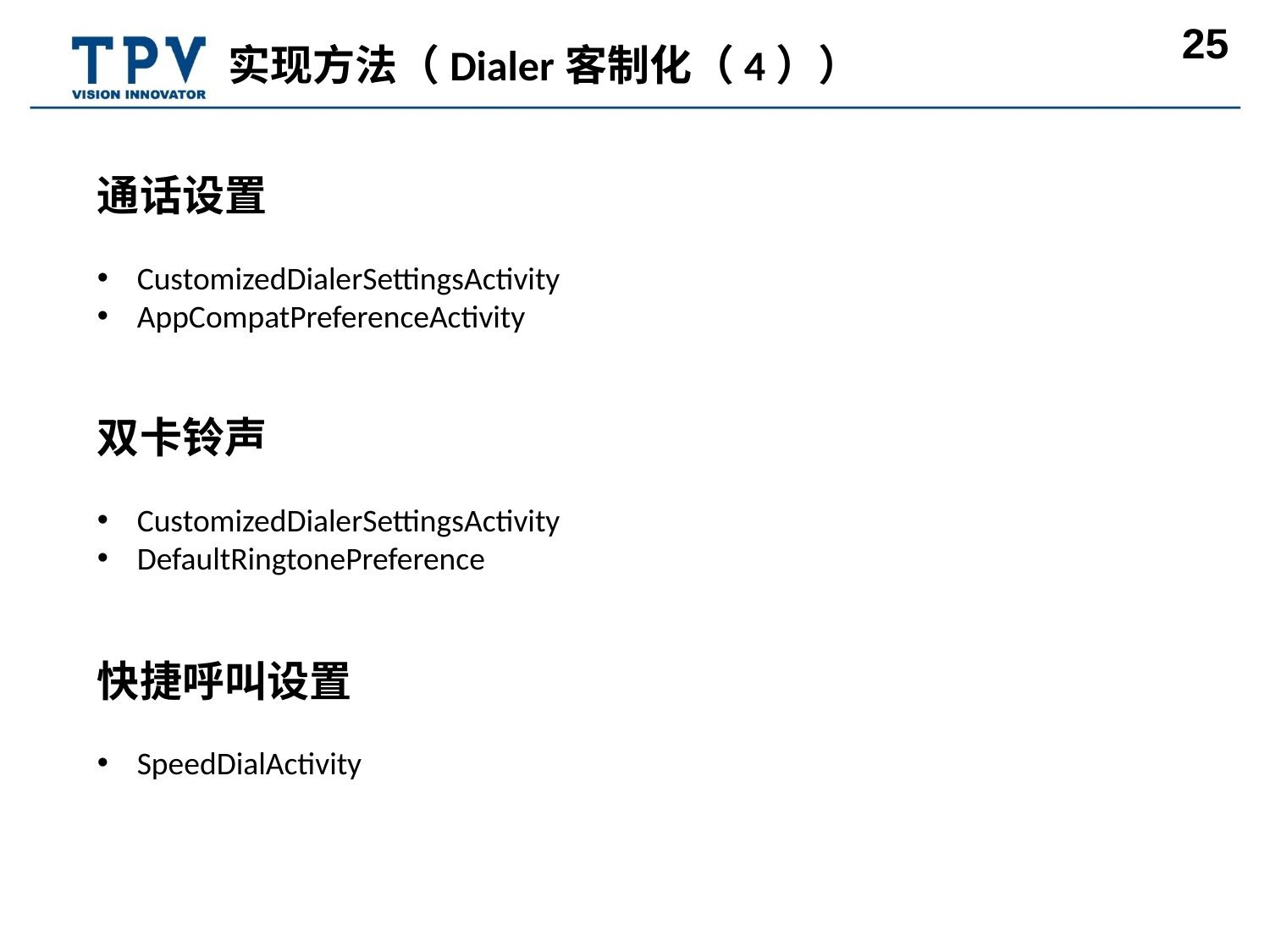

实现方法（Dialer客制化（4））
通话设置

CustomizedDialerSettingsActivity
AppCompatPreferenceActivity
双卡铃声

CustomizedDialerSettingsActivity
DefaultRingtonePreference
快捷呼叫设置

SpeedDialActivity